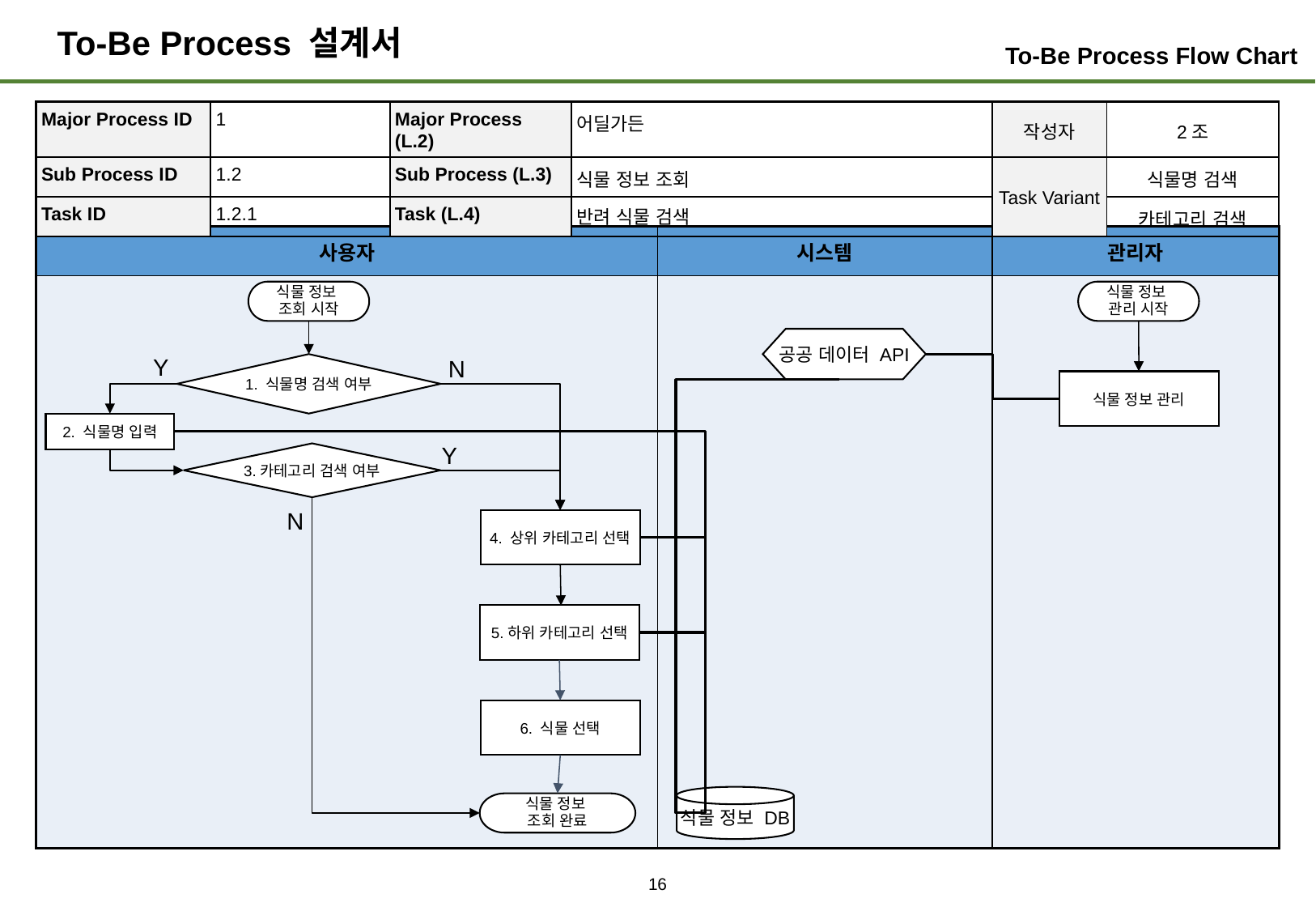

To-Be Process Flow Chart
| Major Process ID | 1 | Major Process (L.2) | 어딜가든 | 작성자 | 2조 |
| --- | --- | --- | --- | --- | --- |
| Sub Process ID | 1.2 | Sub Process (L.3) | 식물 정보 조회 | Task Variant | 식물명 검색 |
| Task ID | 1.2.1 | Task (L.4) | 반려 식물 검색 |  | 카테고리 검색 |
| 사용자 | 시스템 | 관리자 |
| --- | --- | --- |
|  |  |  |
식물 정보
조회 시작
식물 정보
관리 시작
공공 데이터 API
Y
N
1. 식물명 검색 여부
식물 정보 관리
2. 식물명 입력
Y
3.카테고리 검색 여부
N
4. 상위 카테고리 선택
5.하위 카테고리 선택
6. 식물 선택
식물 정보 DB
식물 정보
조회 완료